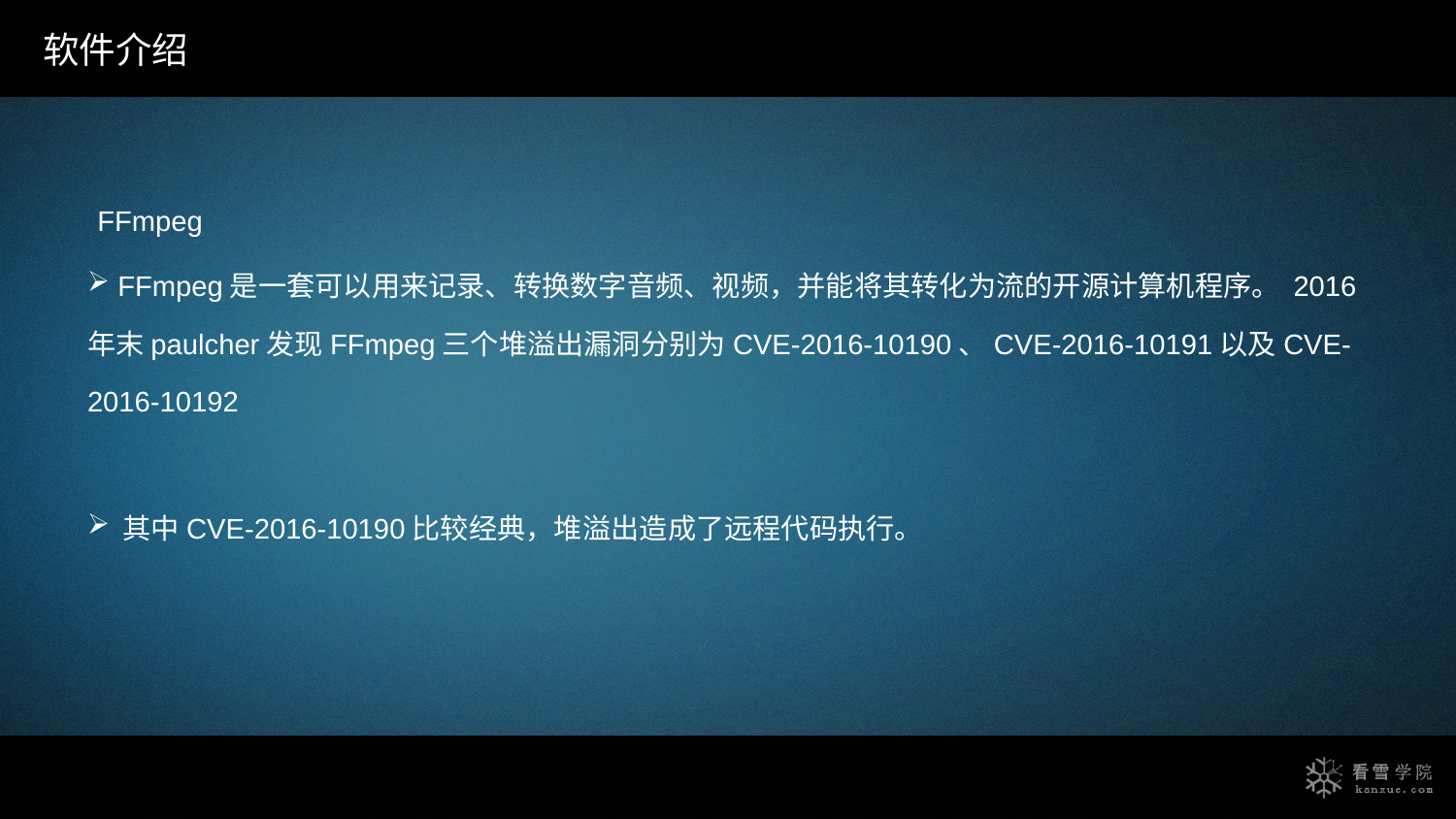

软件介绍
 FFmpeg
 FFmpeg是一套可以用来记录、转换数字音频、视频，并能将其转化为流的开源计算机程序。 2016年末paulcher发现FFmpeg三个堆溢出漏洞分别为CVE-2016-10190、CVE-2016-10191以及CVE-2016-10192

 其中CVE-2016-10190比较经典，堆溢出造成了远程代码执行。